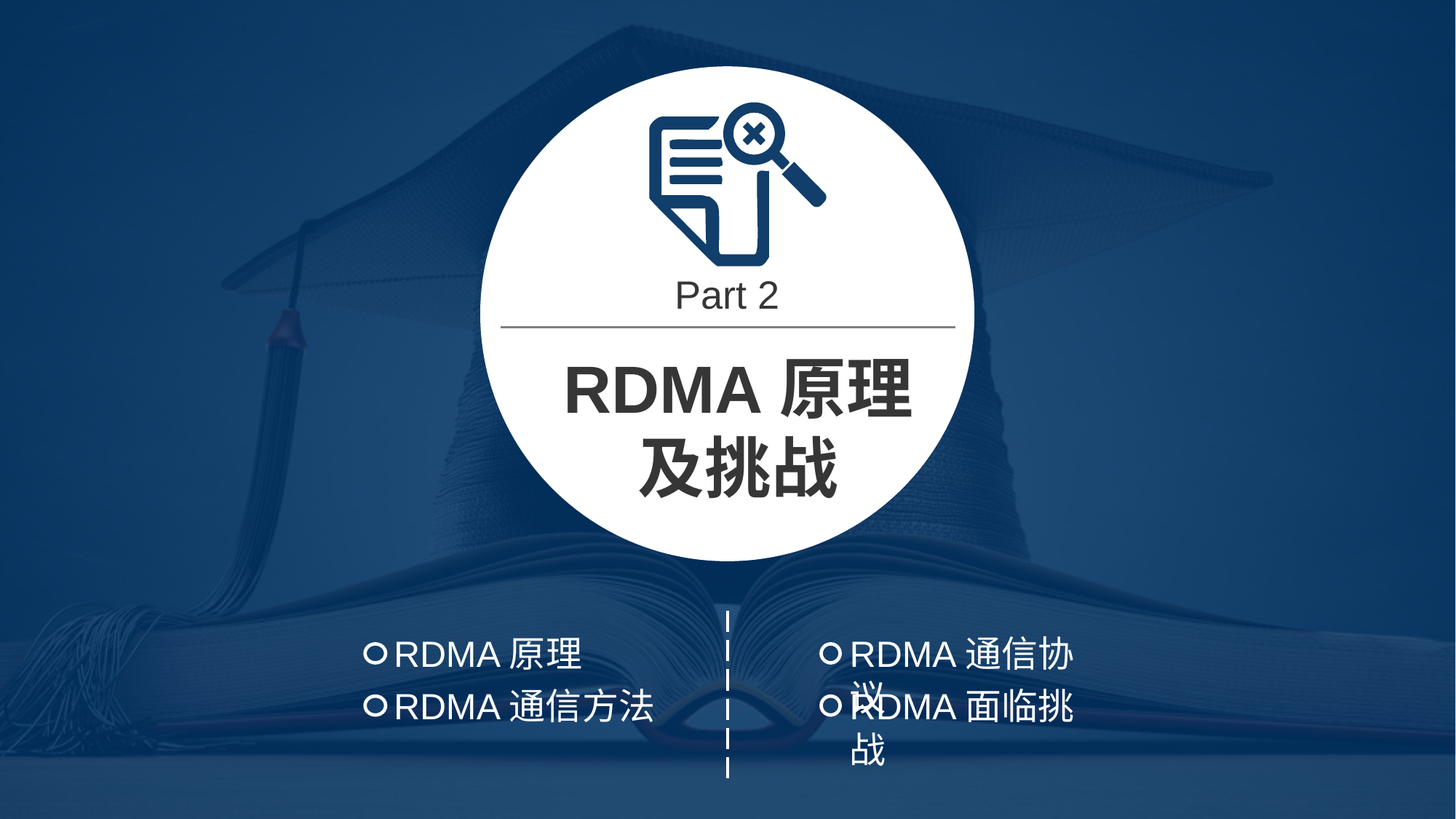

Part 2
RDMA原理及挑战
RDMA原理
RDMA通信协议

RDMA通信方法
RDMA面临挑战